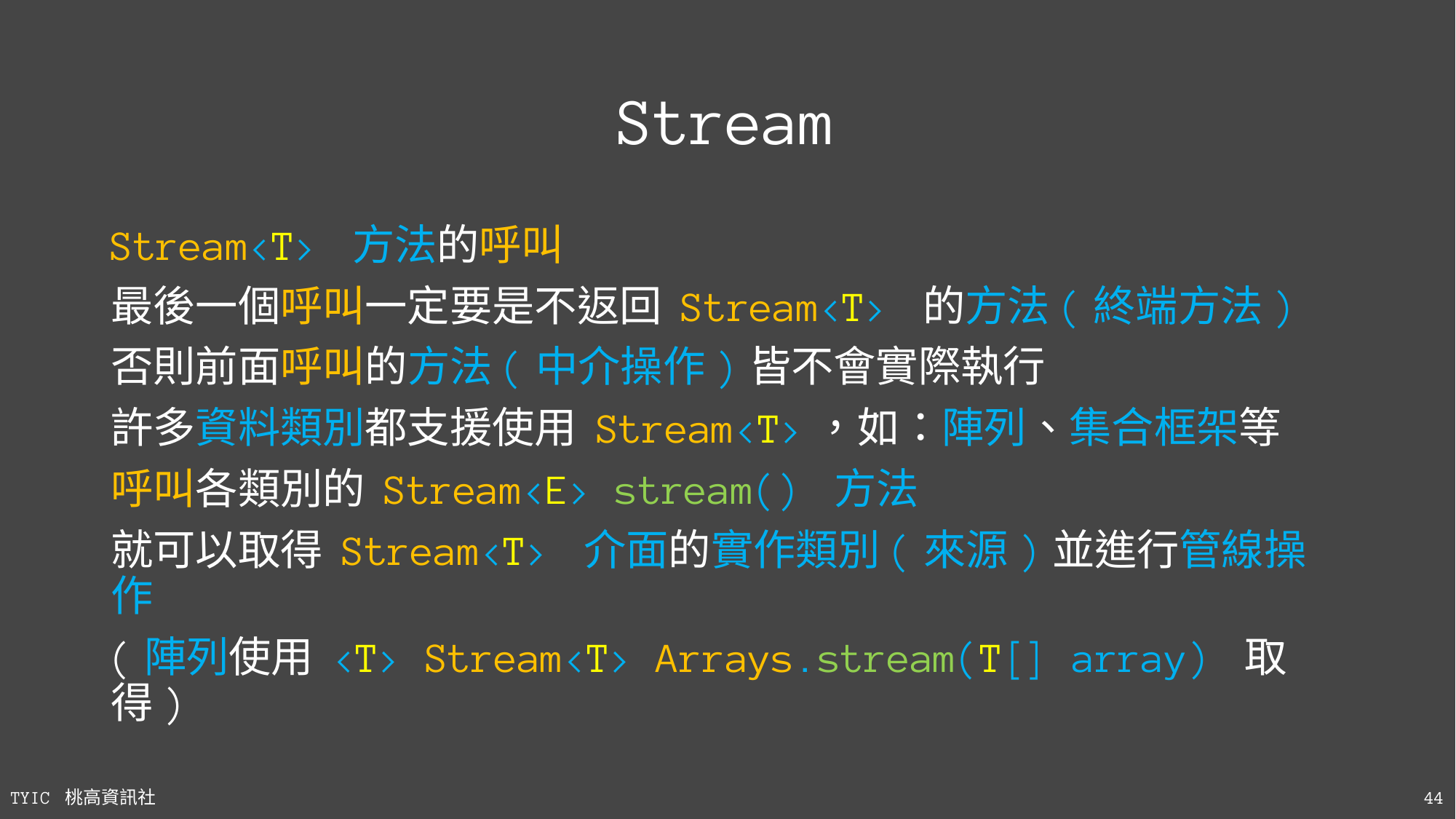

# Stream
Stream<T> 方法的呼叫
最後一個呼叫一定要是不返回 Stream<T> 的方法(終端方法)
否則前面呼叫的方法(中介操作)皆不會實際執行
許多資料類別都支援使用 Stream<T>，如：陣列、集合框架等
呼叫各類別的 Stream<E> stream() 方法
就可以取得 Stream<T> 介面的實作類別(來源)並進行管線操作
(陣列使用 <T> Stream<T> Arrays.stream(T[] array) 取得)